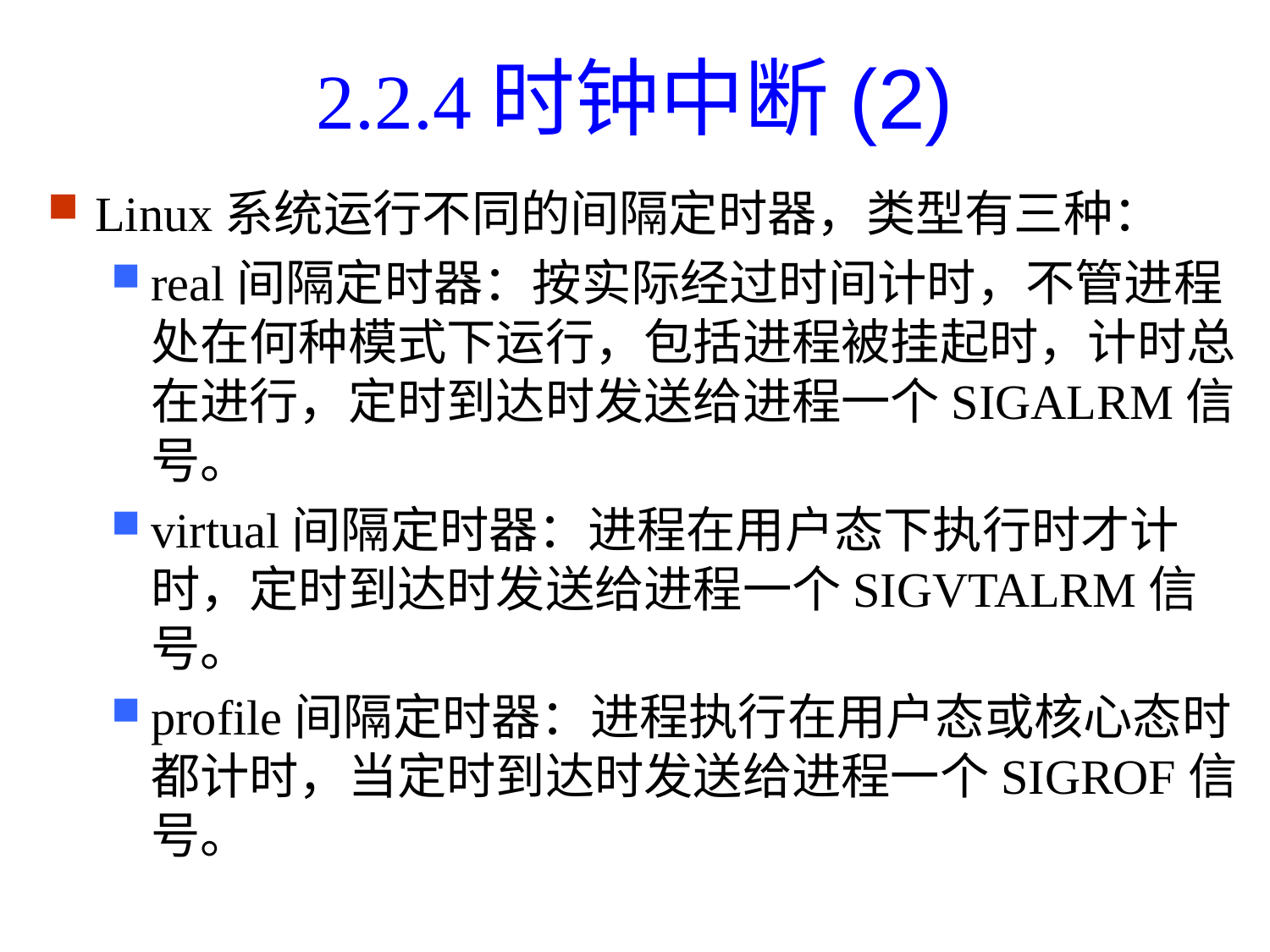

2.2.4时钟中断(2)
Linux系统运行不同的间隔定时器，类型有三种：
real间隔定时器：按实际经过时间计时，不管进程处在何种模式下运行，包括进程被挂起时，计时总在进行，定时到达时发送给进程一个SIGALRM信号。
virtual间隔定时器：进程在用户态下执行时才计时，定时到达时发送给进程一个SIGVTALRM信号。
profile间隔定时器：进程执行在用户态或核心态时都计时，当定时到达时发送给进程一个SIGROF信号。